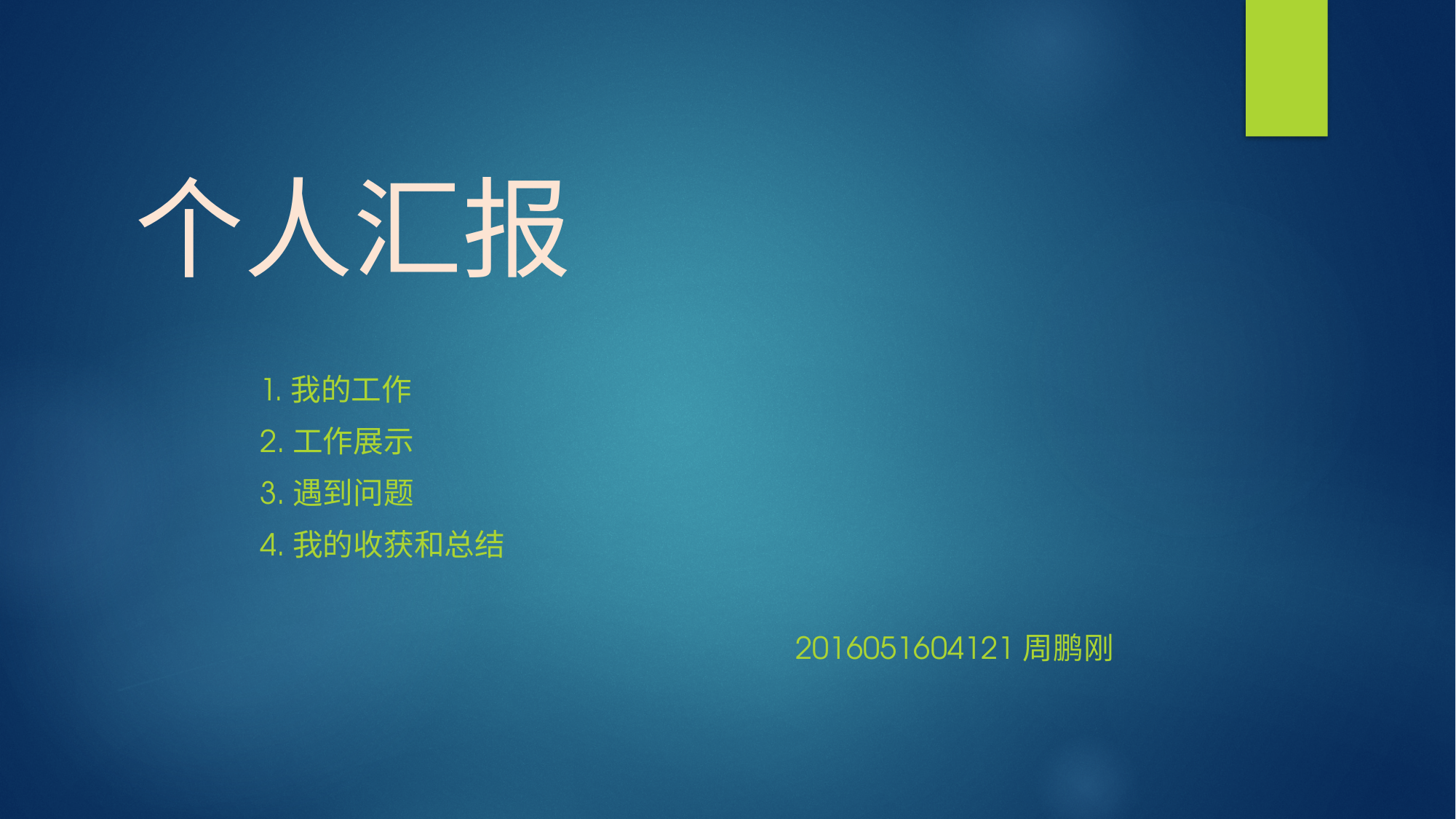

# 个人汇报
1.我的工作
2.工作展示
3.遇到问题
4.我的收获和总结

                                                                2016051604121周鹏刚